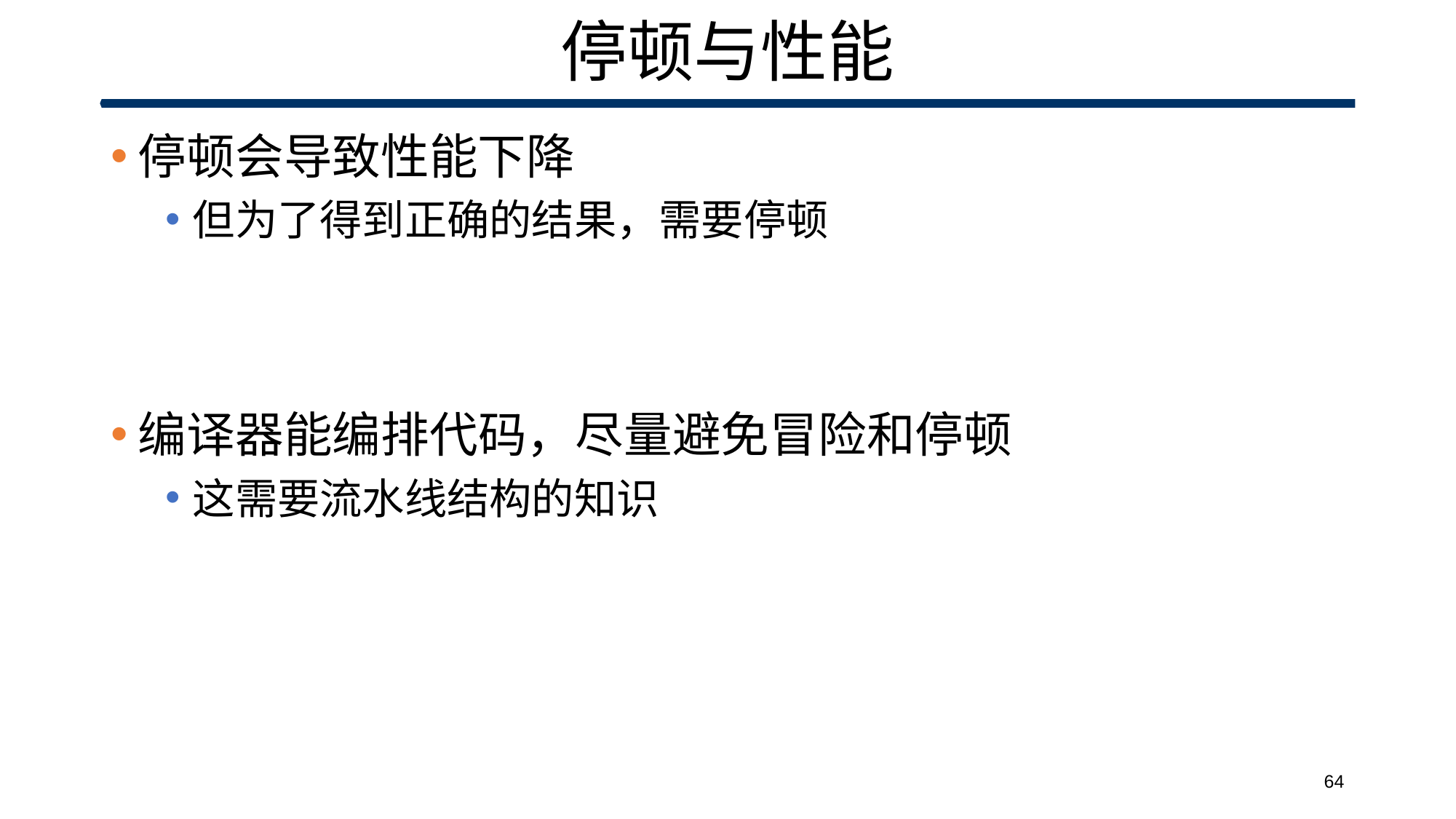

# 停顿与性能
停顿会导致性能下降
但为了得到正确的结果，需要停顿

编译器能编排代码，尽量避免冒险和停顿
这需要流水线结构的知识
64